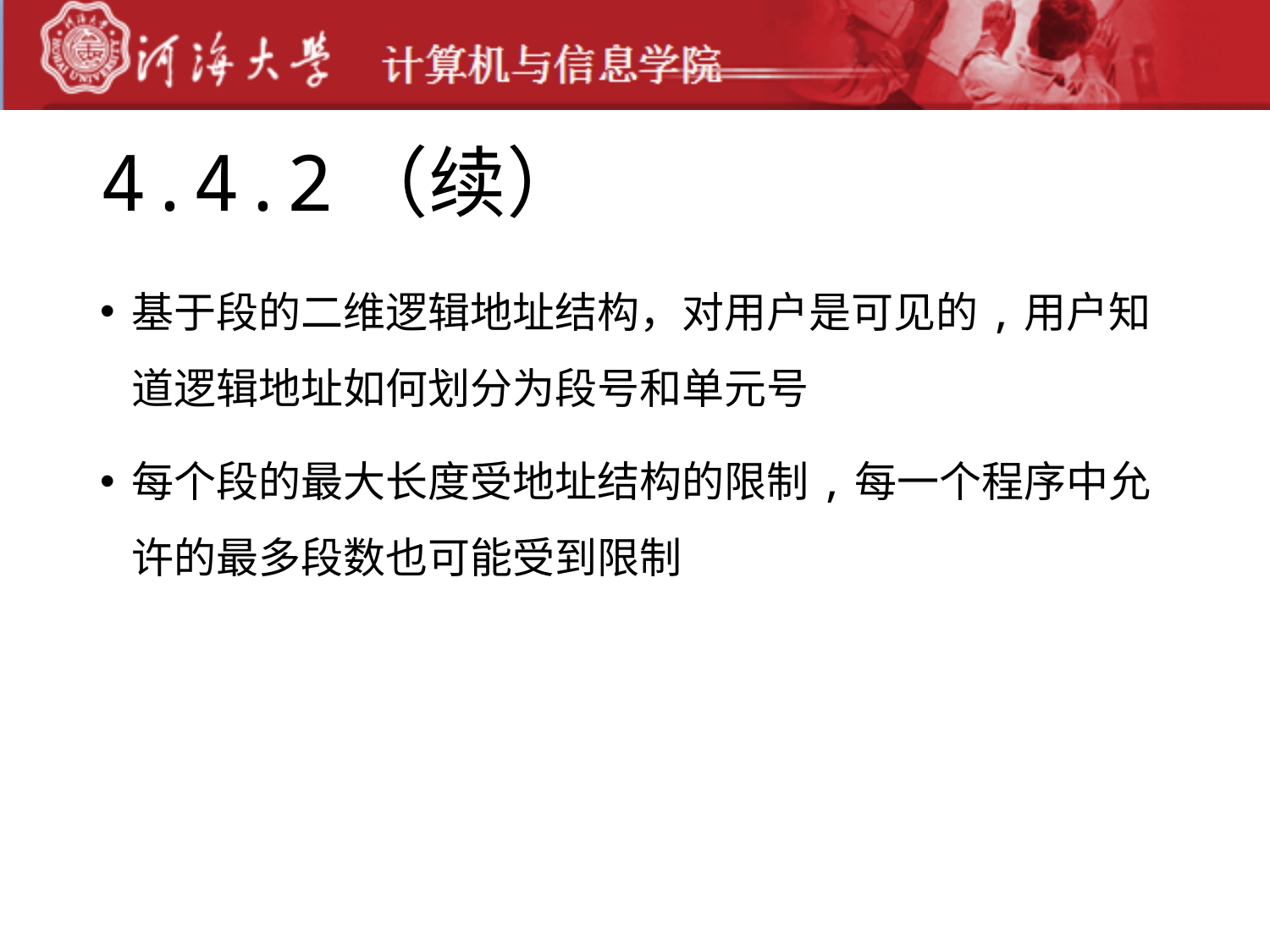

# 4.4.2（续）
基于段的二维逻辑地址结构，对用户是可见的,用户知道逻辑地址如何划分为段号和单元号
每个段的最大长度受地址结构的限制,每一个程序中允许的最多段数也可能受到限制